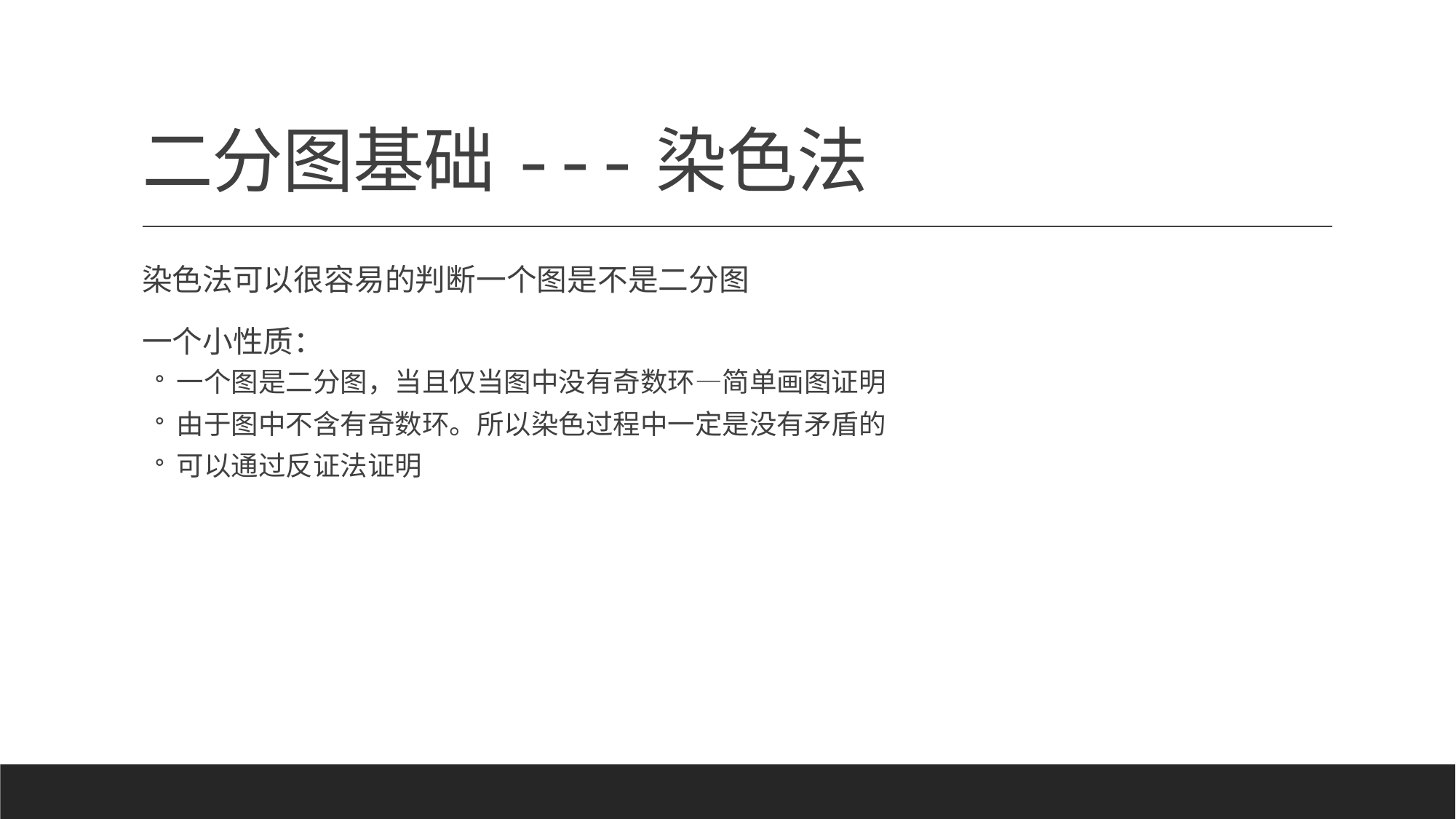

# 二分图基础---染色法
染色法可以很容易的判断一个图是不是二分图
一个小性质：
一个图是二分图，当且仅当图中没有奇数环—简单画图证明
由于图中不含有奇数环。所以染色过程中一定是没有矛盾的
可以通过反证法证明